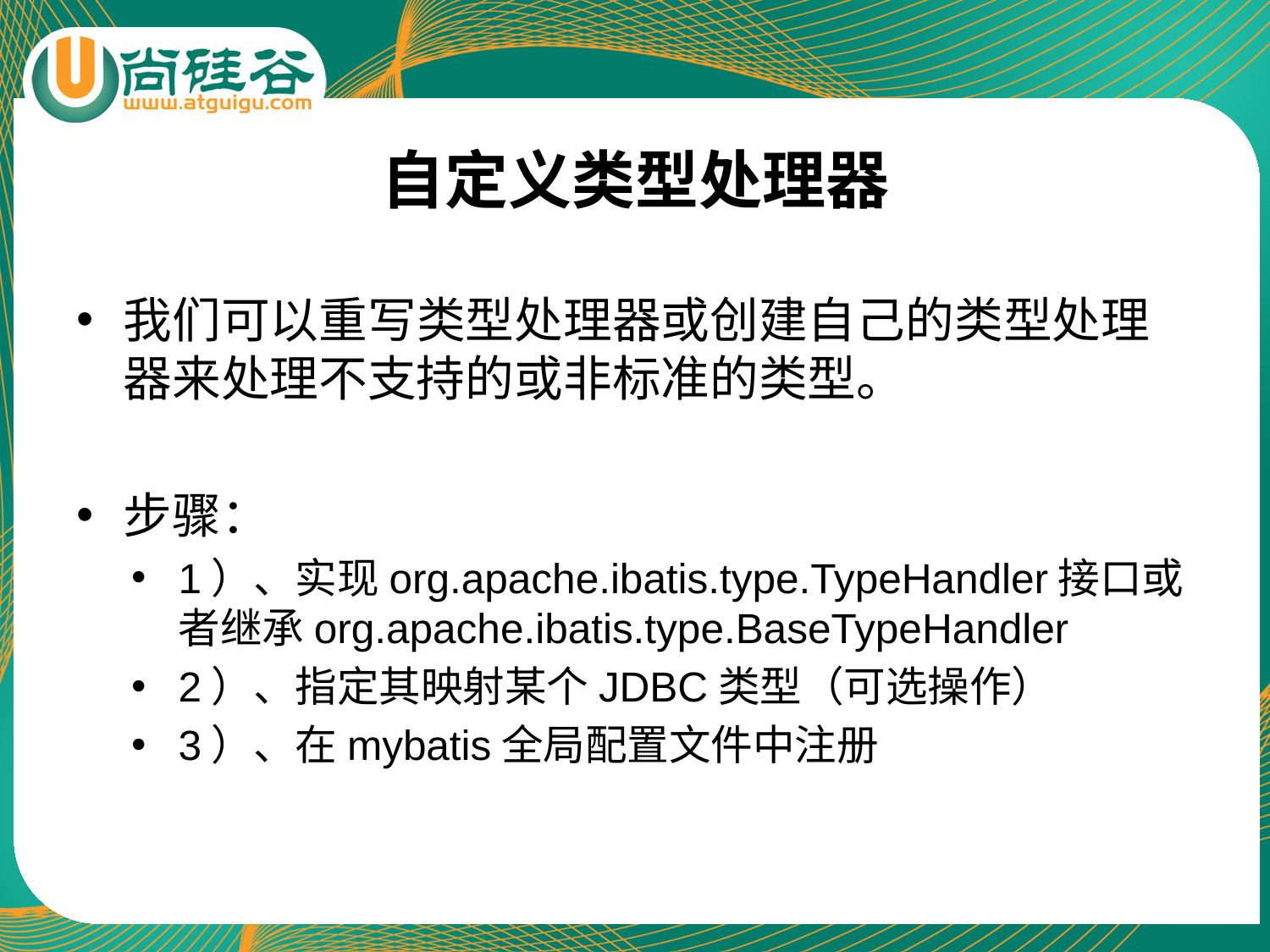

# 自定义类型处理器
我们可以重写类型处理器或创建自己的类型处理器来处理不支持的或非标准的类型。

步骤：
1）、实现org.apache.ibatis.type.TypeHandler接口或者继承org.apache.ibatis.type.BaseTypeHandler
2）、指定其映射某个JDBC类型（可选操作）
3）、在mybatis全局配置文件中注册